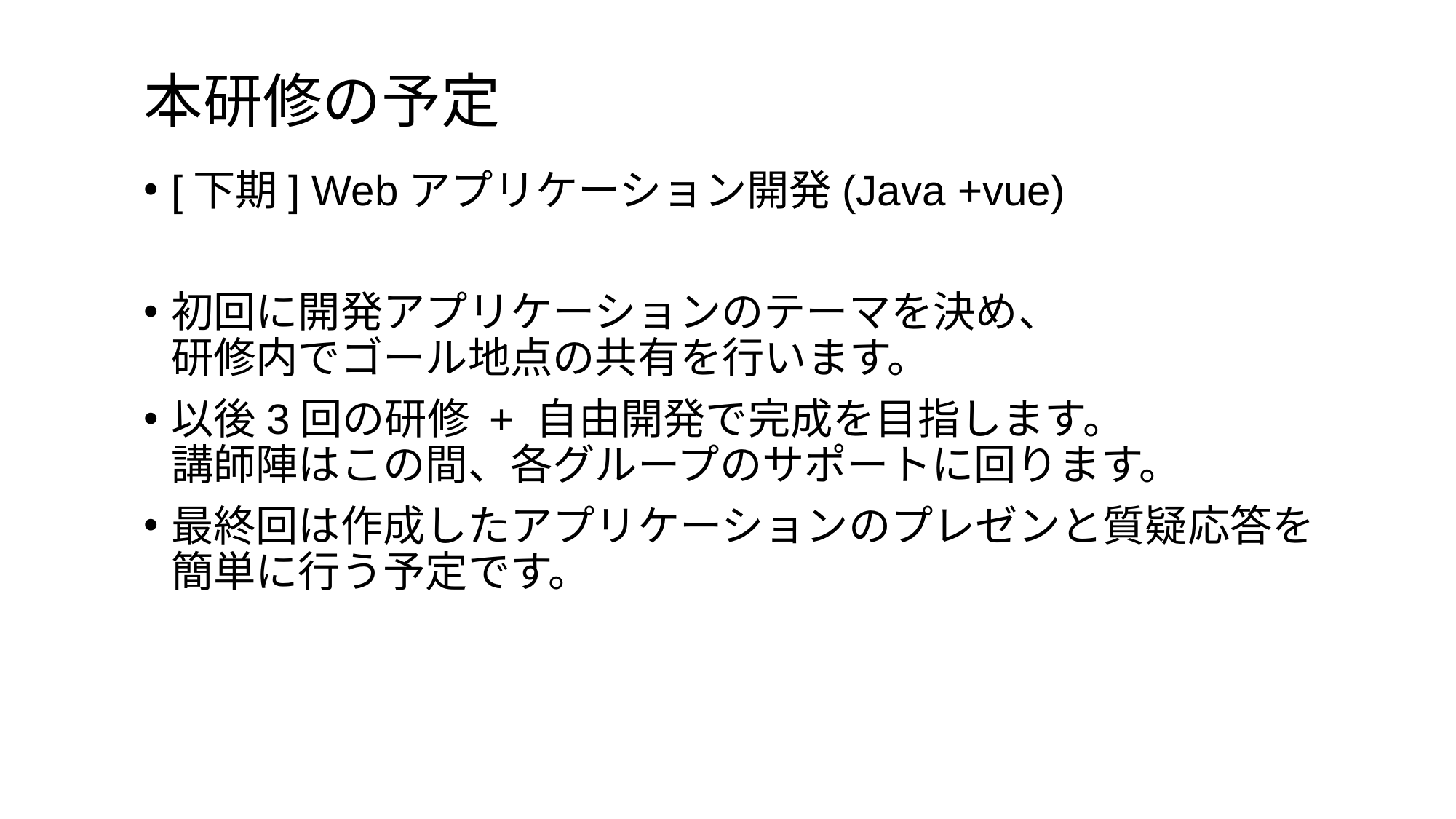

# 本研修の予定
[下期] Webアプリケーション開発(Java +vue)

初回に開発アプリケーションのテーマを決め、
研修内でゴール地点の共有を行います。
以後3回の研修 + 自由開発で完成を目指します。
講師陣はこの間、各グループのサポートに回ります。
最終回は作成したアプリケーションのプレゼンと質疑応答を
簡単に行う予定です。